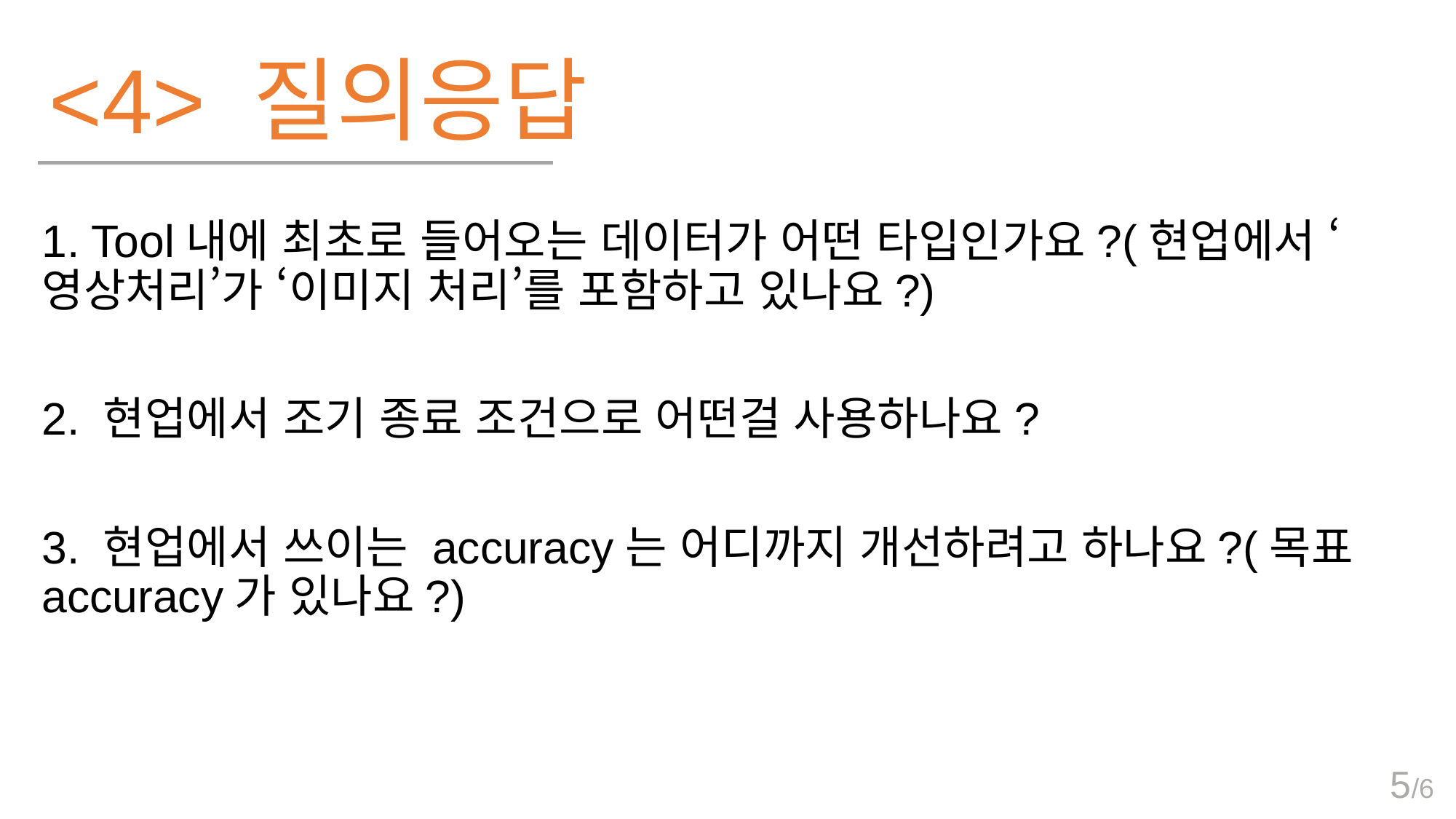

# <4> 질의응답
1. Tool내에 최초로 들어오는 데이터가 어떤 타입인가요?(현업에서 ‘영상처리’가 ‘이미지 처리’를 포함하고 있나요?)

2. 현업에서 조기 종료 조건으로 어떤걸 사용하나요?

3. 현업에서 쓰이는 accuracy는 어디까지 개선하려고 하나요?(목표 accuracy가 있나요?)

5/6